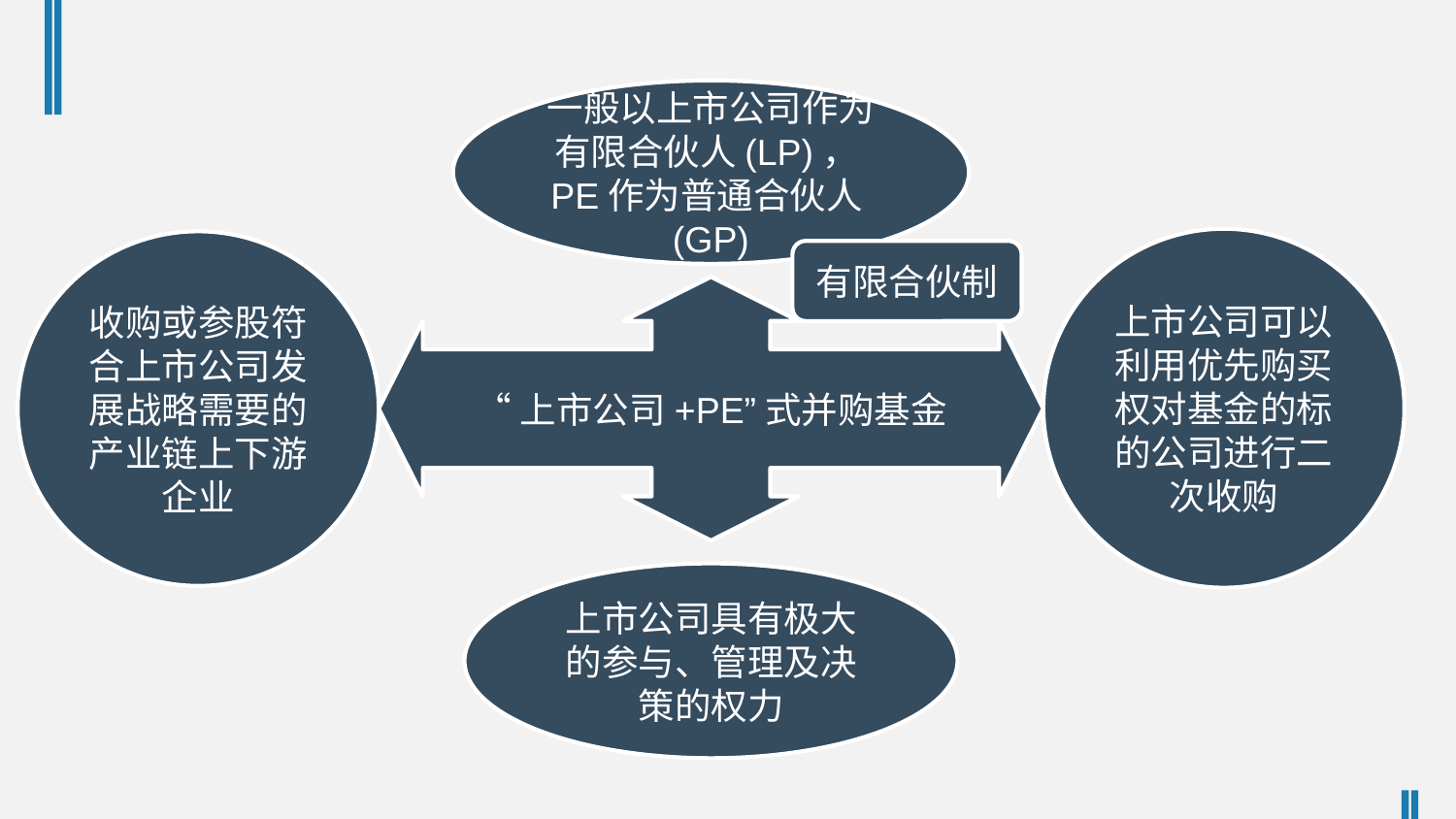

一般以上市公司作为有限合伙人(LP)，PE作为普通合伙人(GP)
上市公司可以利用优先购买权对基金的标的公司进行二次收购
收购或参股符合上市公司发展战略需要的产业链上下游企业
有限合伙制
“上市公司+PE”式并购基金
上市公司具有极大的参与、管理及决策的权力